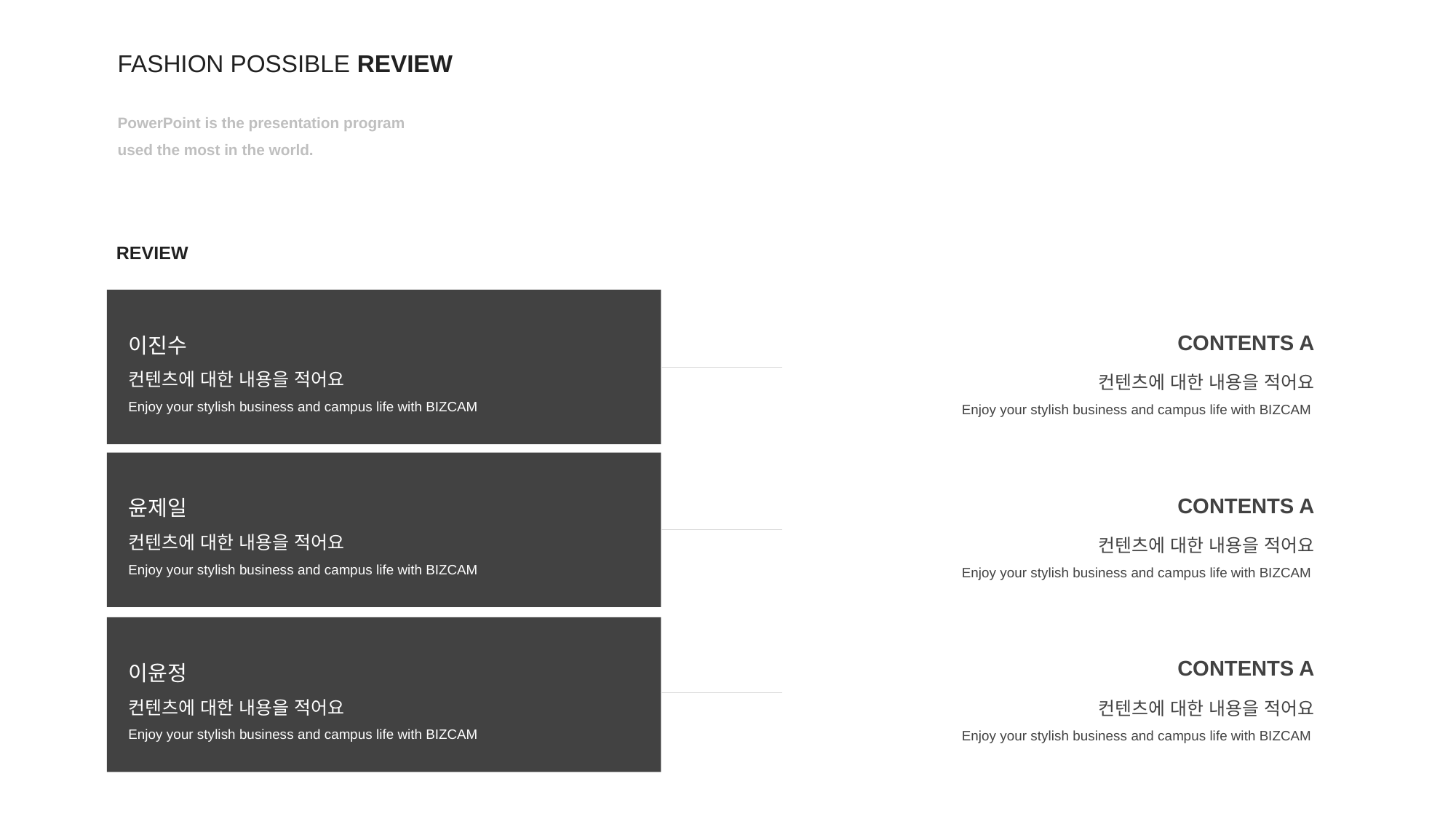

FASHION POSSIBLE REVIEW

PowerPoint is the presentation program
used the most in the world.
REVIEW
이진수
컨텐츠에 대한 내용을 적어요
Enjoy your stylish business and campus life with BIZCAM
CONTENTS A

컨텐츠에 대한 내용을 적어요
Enjoy your stylish business and campus life with BIZCAM
윤제일
컨텐츠에 대한 내용을 적어요
Enjoy your stylish business and campus life with BIZCAM
CONTENTS A

컨텐츠에 대한 내용을 적어요
Enjoy your stylish business and campus life with BIZCAM
CONTENTS A

컨텐츠에 대한 내용을 적어요
Enjoy your stylish business and campus life with BIZCAM
이윤정
컨텐츠에 대한 내용을 적어요
Enjoy your stylish business and campus life with BIZCAM